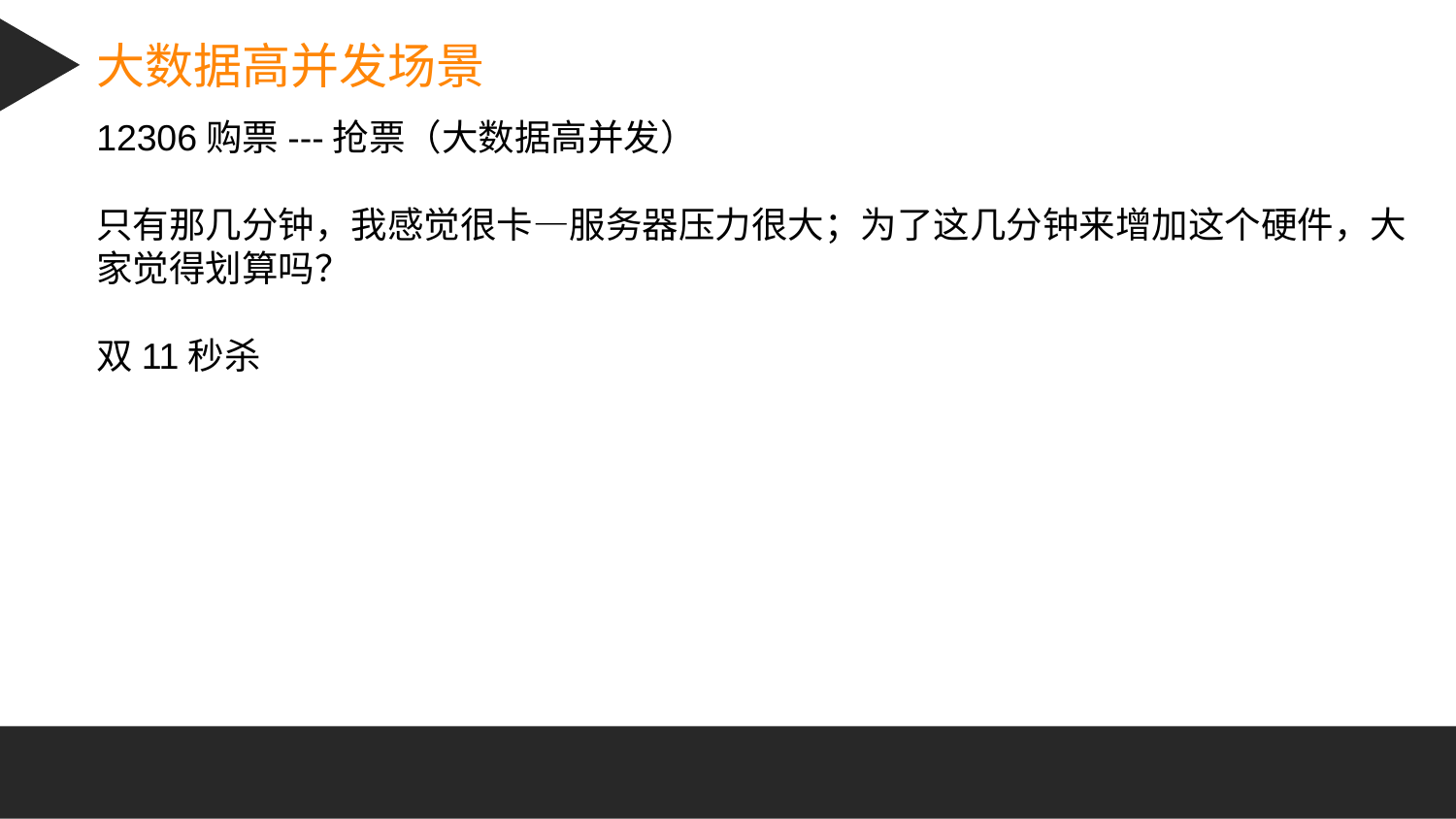

大数据高并发场景
12306购票---抢票（大数据高并发）

只有那几分钟，我感觉很卡—服务器压力很大；为了这几分钟来增加这个硬件，大家觉得划算吗？

双11秒杀